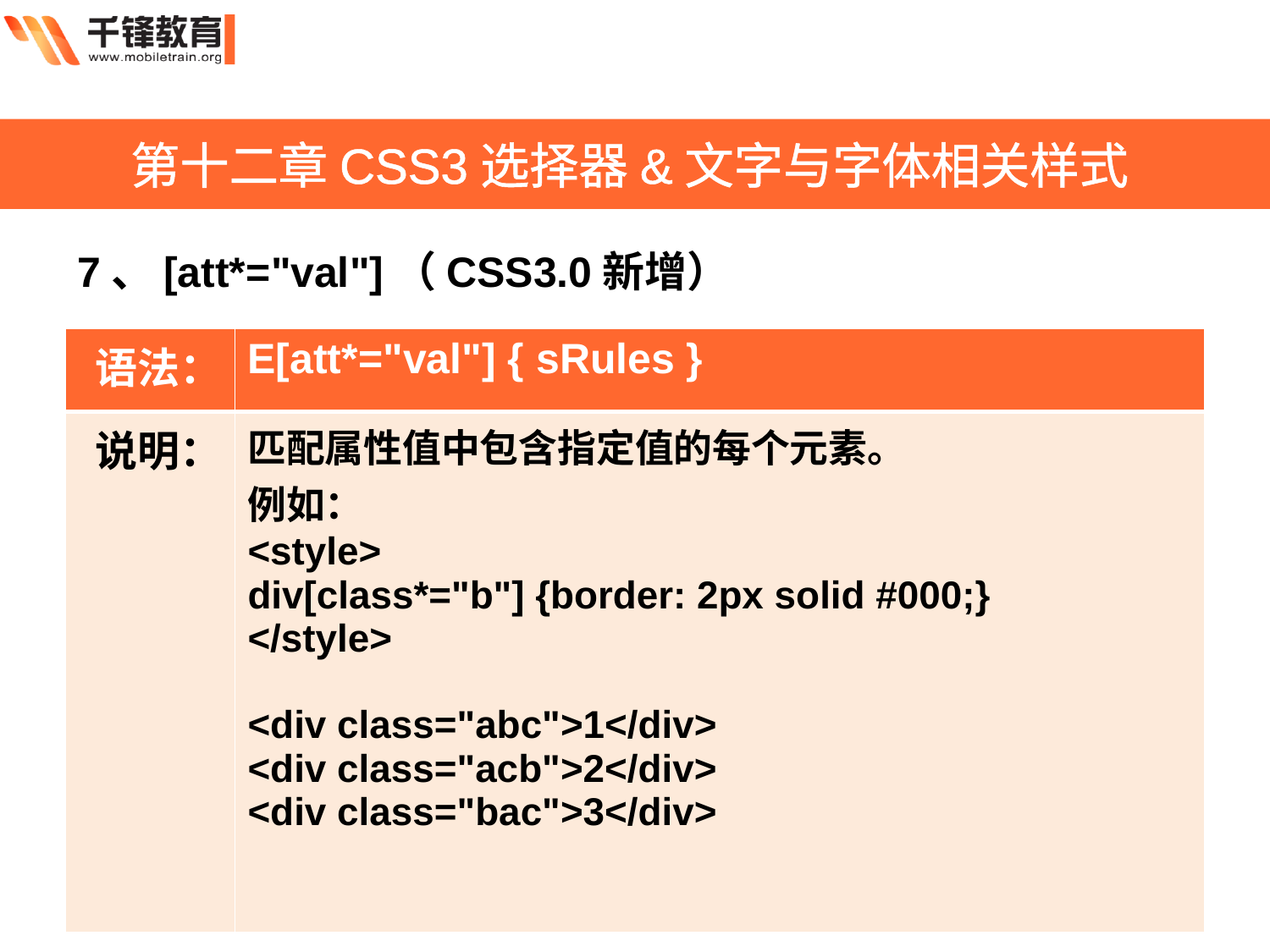

第十二章CSS3选择器&文字与字体相关样式
7、[att*="val"]（CSS3.0新增）

| 语法： | E[att\*="val"] { sRules } |
| --- | --- |
| 说明： | 匹配属性值中包含指定值的每个元素。 例如： <style> div[class\*="b"] {border: 2px solid #000;} </style> <div class="abc">1</div> <div class="acb">2</div> <div class="bac">3</div> |